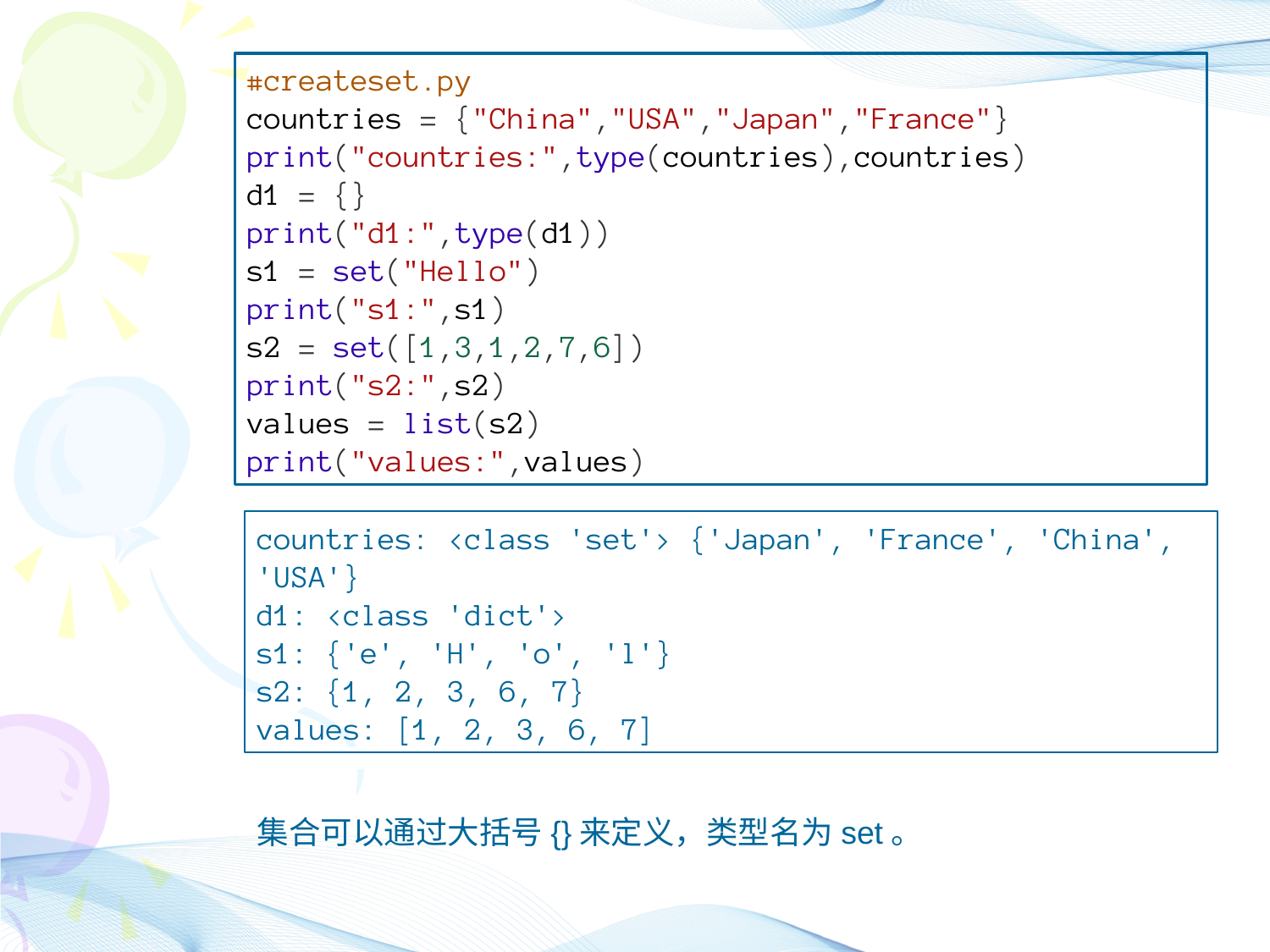

#createset.py
countries = {"China","USA","Japan","France"}
print("countries:",type(countries),countries)
d1 = {}
print("d1:",type(d1))
s1 = set("Hello")
print("s1:",s1)
s2 = set([1,3,1,2,7,6])
print("s2:",s2)
values = list(s2)
print("values:",values)
countries: <class 'set'> {'Japan', 'France', 'China', 'USA'}
d1: <class 'dict'>
s1: {'e', 'H', 'o', 'l'}
s2: {1, 2, 3, 6, 7}
values: [1, 2, 3, 6, 7]
集合可以通过大括号{}来定义，类型名为set。